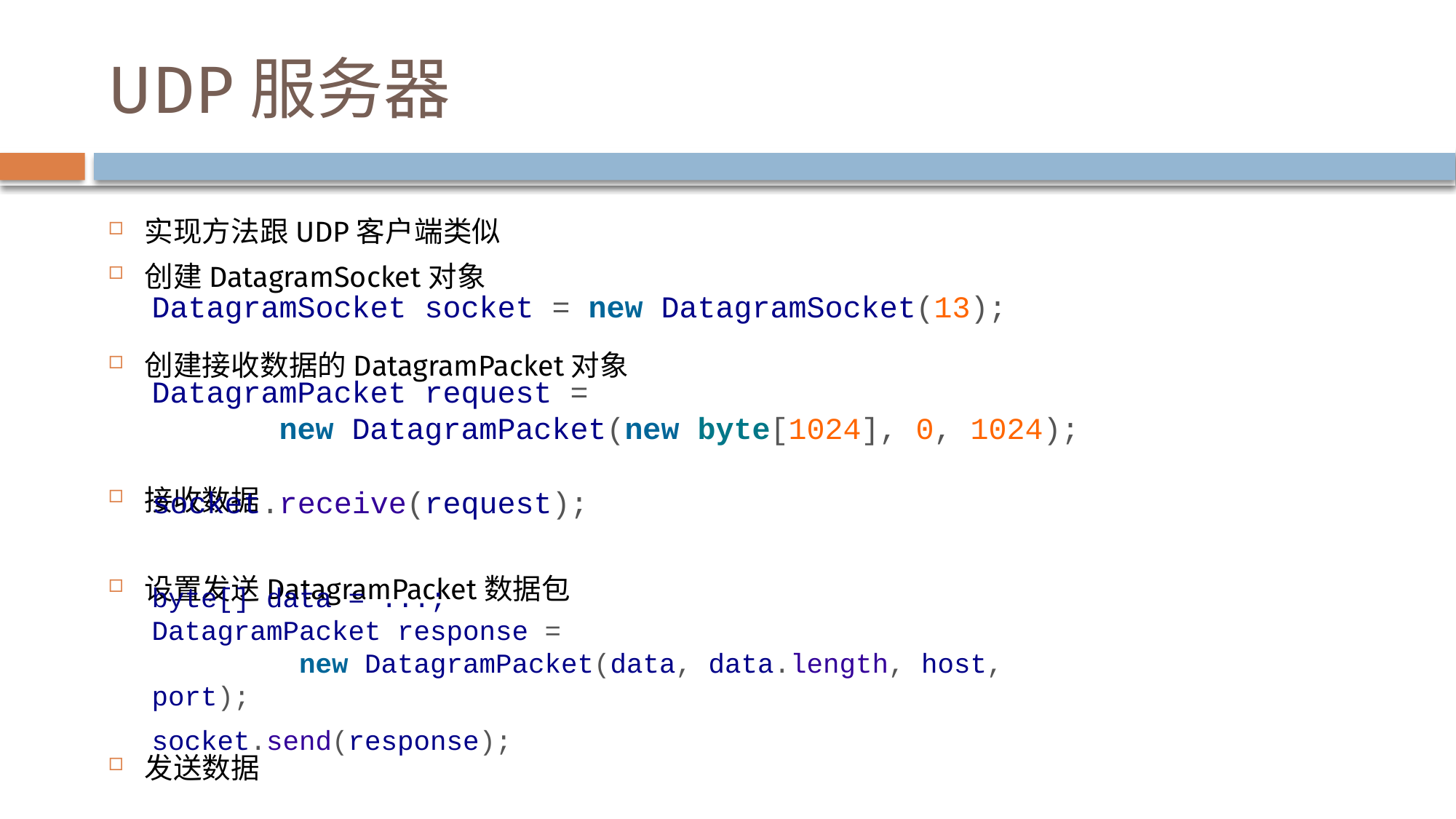

# UDP服务器
实现方法跟UDP客户端类似
创建DatagramSocket对象

创建接收数据的DatagramPacket对象

接收数据

设置发送DatagramPacket数据包

发送数据

DatagramSocket socket = new DatagramSocket(13);
DatagramPacket request =
       new DatagramPacket(new byte[1024], 0, 1024);
socket.receive(request);
byte[] data = ...;
DatagramPacket response =
         new DatagramPacket(data, data.length, host, port);
socket.send(response);